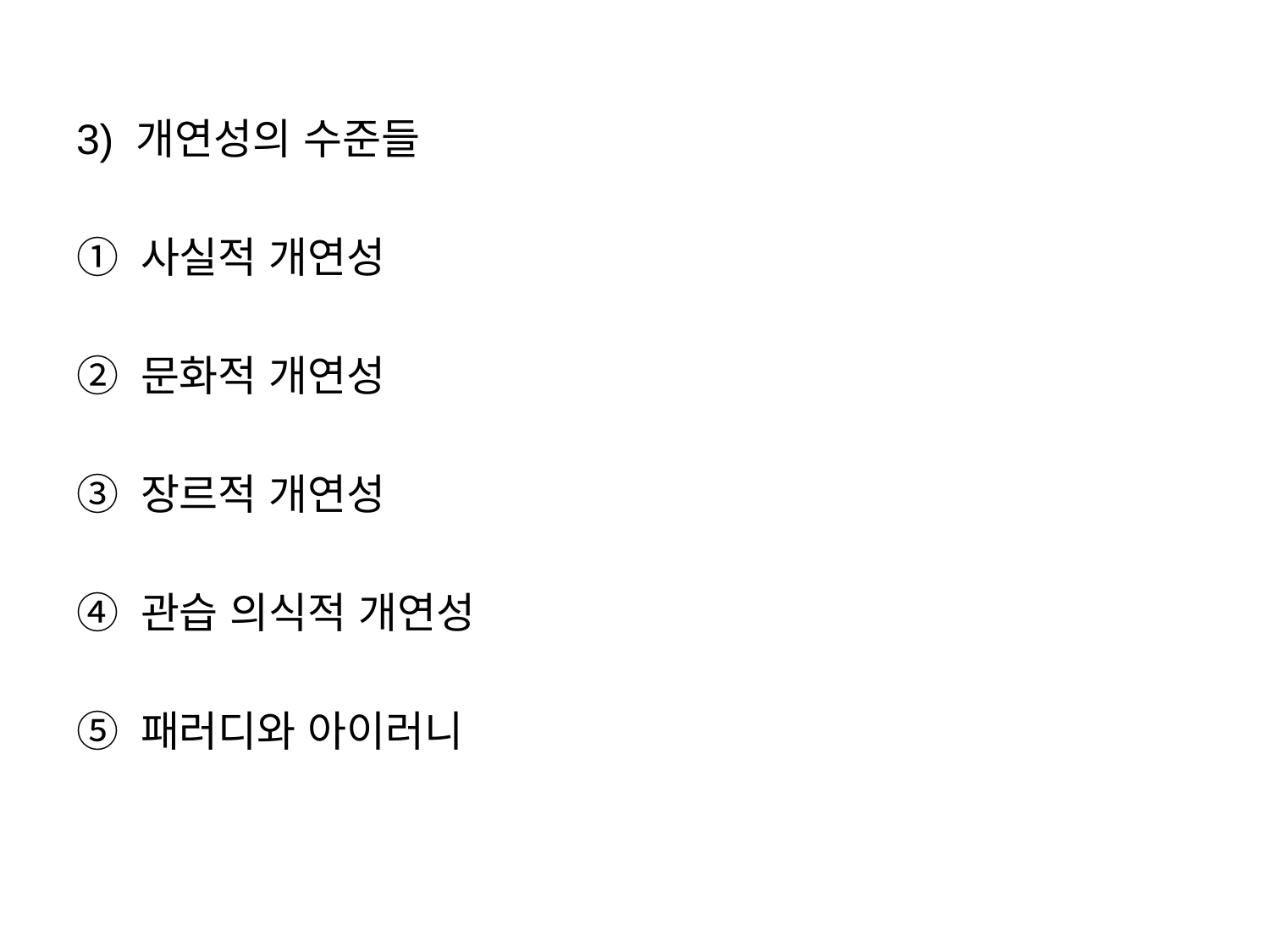

3) 개연성의 수준들

① 사실적 개연성

② 문화적 개연성

③ 장르적 개연성

④ 관습 의식적 개연성

⑤ 패러디와 아이러니